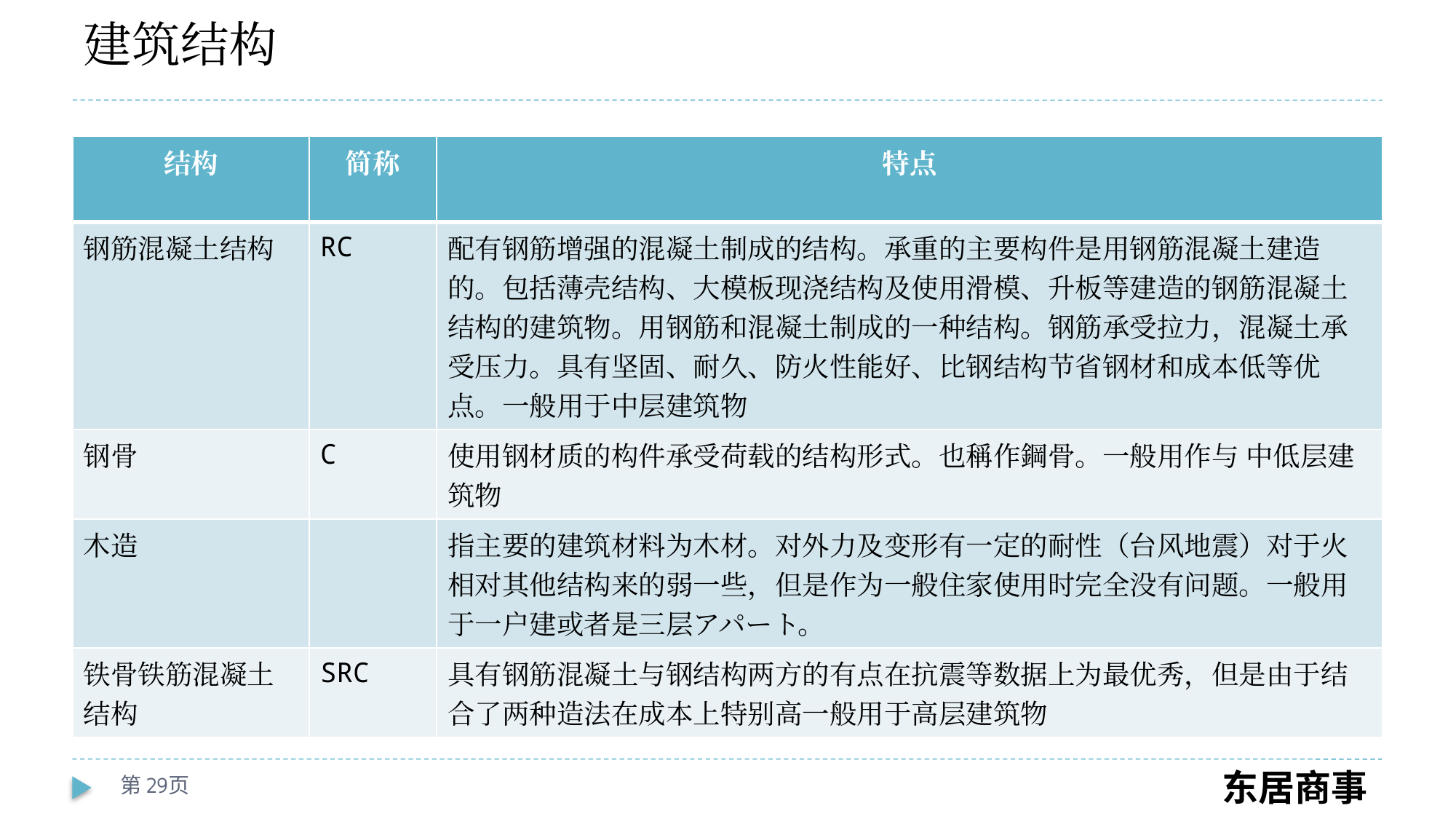

# 建筑结构
| 结构 | 简称 | 特点 |
| --- | --- | --- |
| 钢筋混凝土结构 | RC | 配有钢筋增强的混凝土制成的结构。承重的主要构件是用钢筋混凝土建造的。包括薄壳结构、大模板现浇结构及使用滑模、升板等建造的钢筋混凝土结构的建筑物。用钢筋和混凝土制成的一种结构。钢筋承受拉力，混凝土承受压力。具有坚固、耐久、防火性能好、比钢结构节省钢材和成本低等优点。一般用于中层建筑物 |
| 钢骨 | C | 使用钢材质的构件承受荷载的结构形式。也稱作鋼骨。一般用作与 中低层建筑物 |
| 木造 |  | 指主要的建筑材料为木材。对外力及变形有一定的耐性（台风地震）对于火相对其他结构来的弱一些，但是作为一般住家使用时完全没有问题。一般用于一户建或者是三层アパート。 |
| 铁骨铁筋混凝土结构 | SRC | 具有钢筋混凝土与钢结构两方的有点在抗震等数据上为最优秀，但是由于结合了两种造法在成本上特别高一般用于高层建筑物 |
第29页